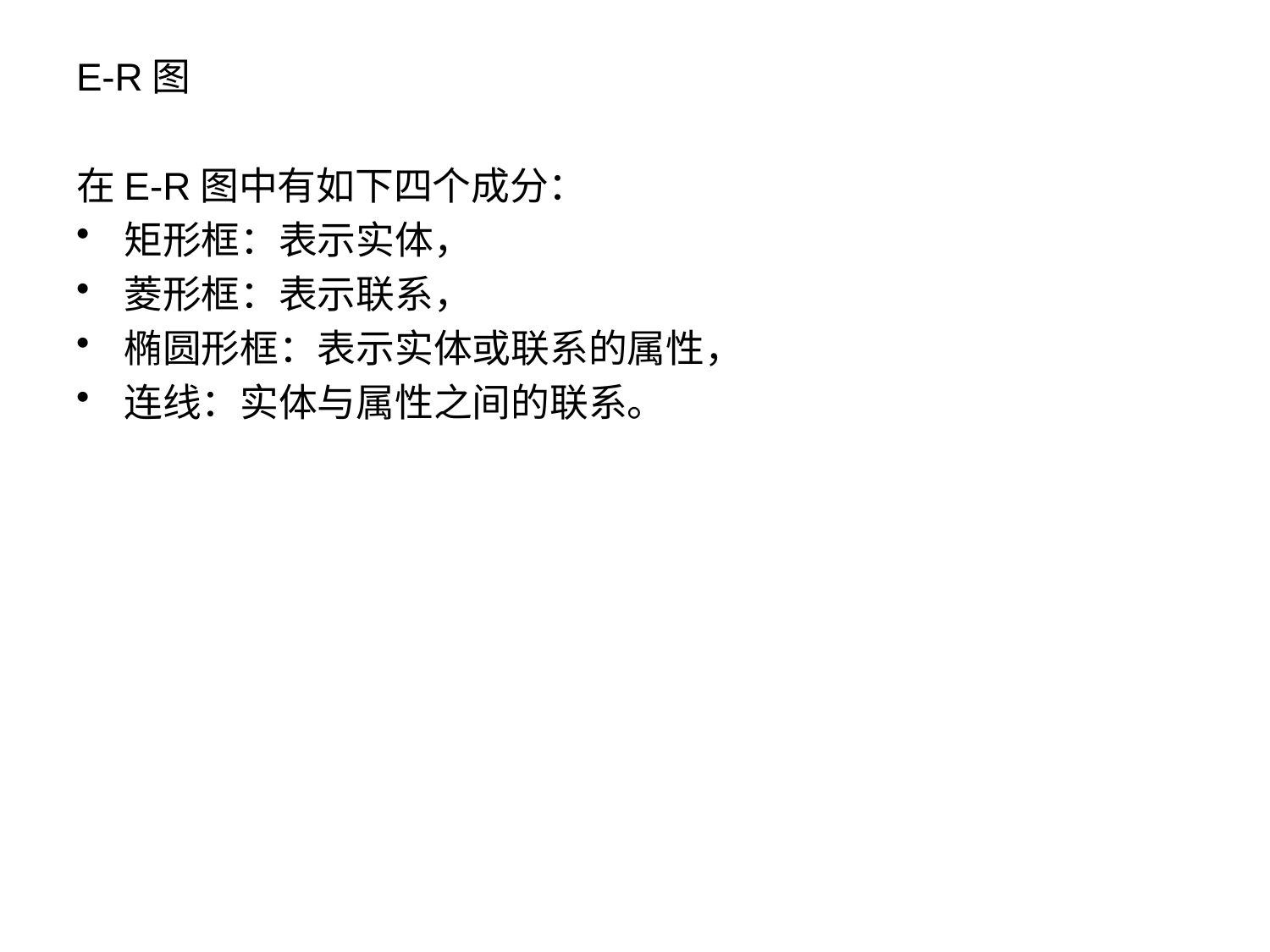

E-R图

在E-R图中有如下四个成分：
矩形框：表示实体，
菱形框：表示联系，
椭圆形框：表示实体或联系的属性，
连线：实体与属性之间的联系。